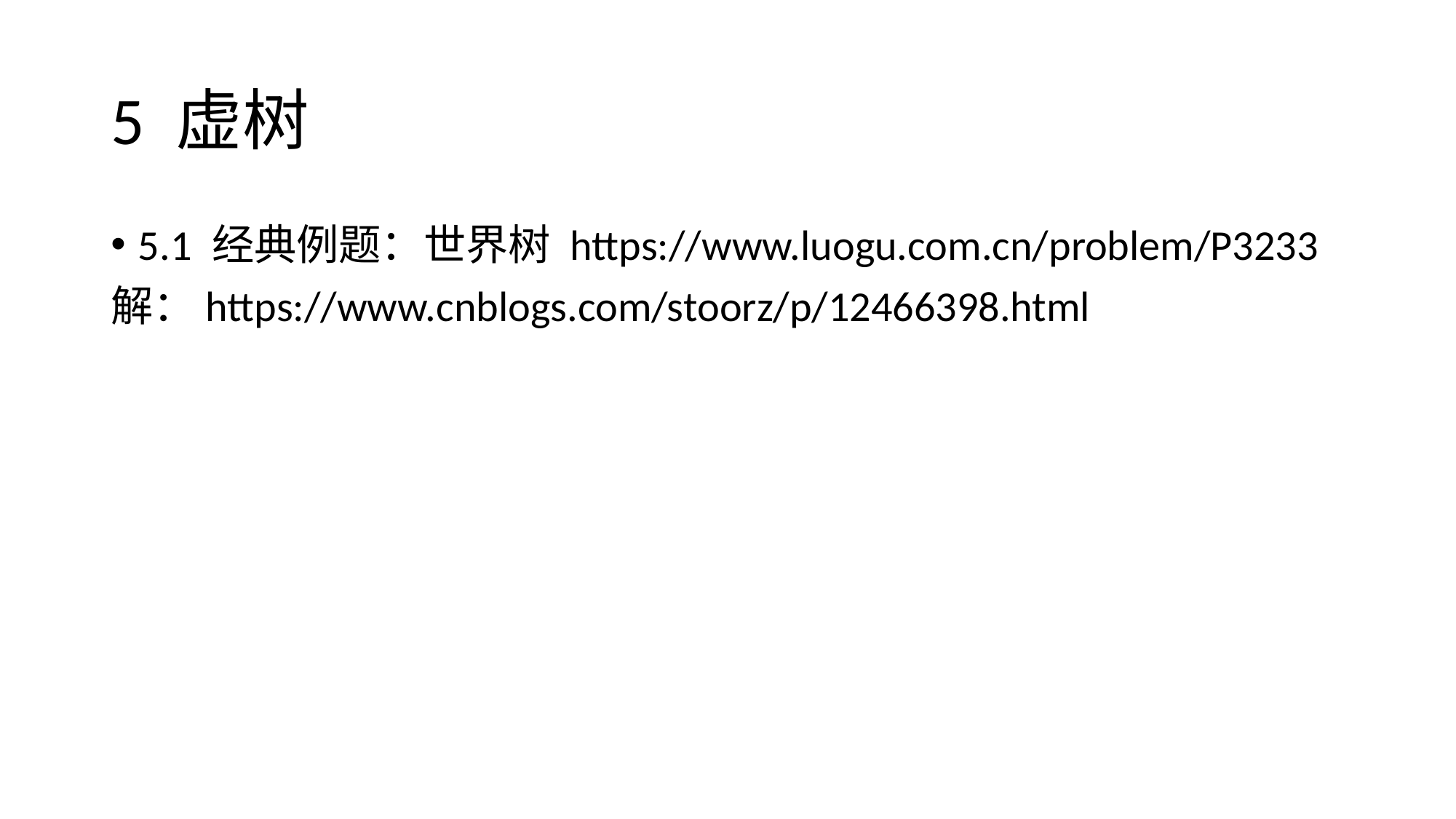

# 5 虚树
5.1 经典例题：世界树 https://www.luogu.com.cn/problem/P3233
解：https://www.cnblogs.com/stoorz/p/12466398.html